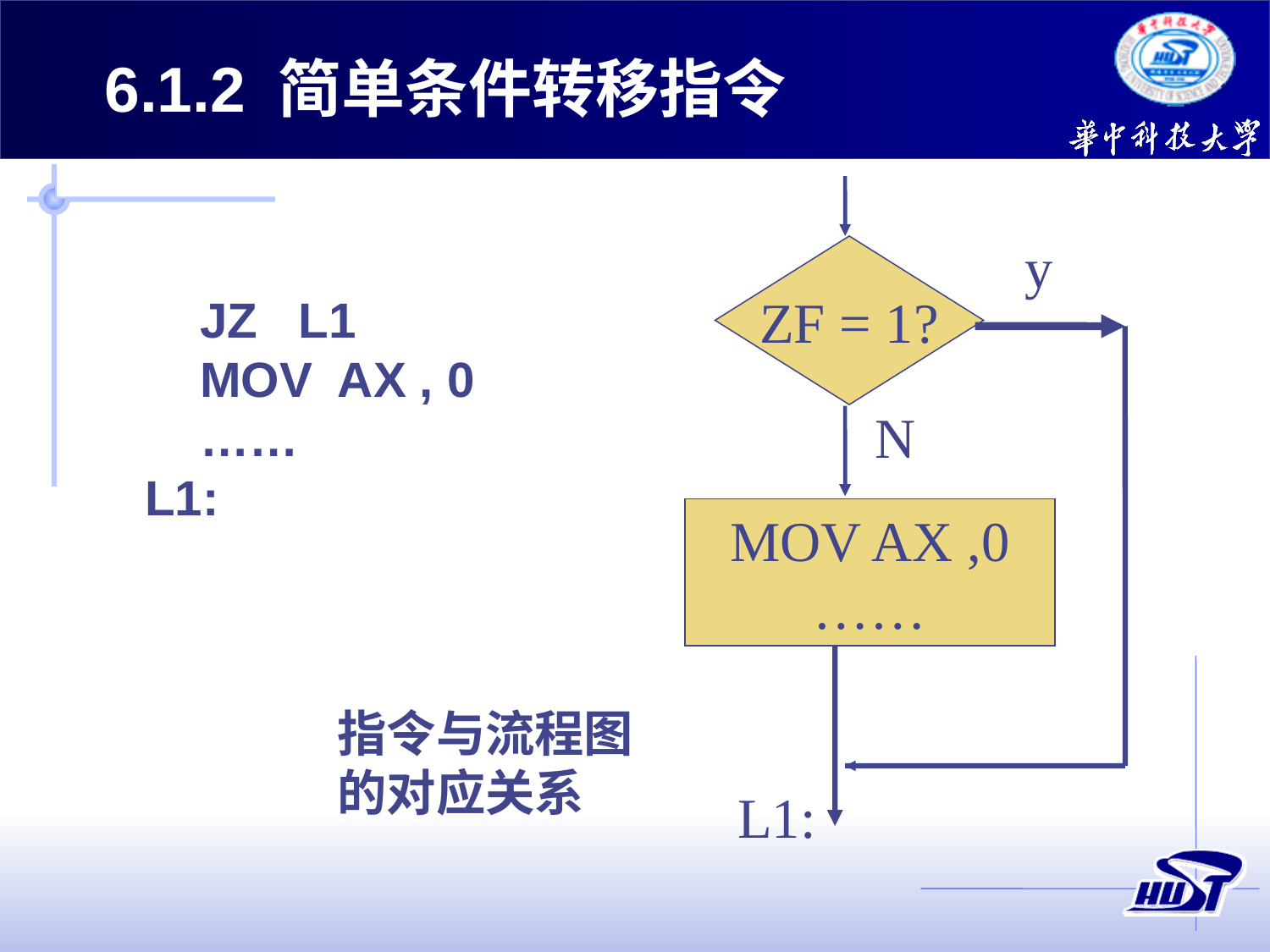

6.1.2 简单条件转移指令

y
ZF = 1?
    JZ   L1
    MOV  AX , 0
    ……
L1:

N

MOV AX ,0
……

指令与流程图的对应关系

L1: